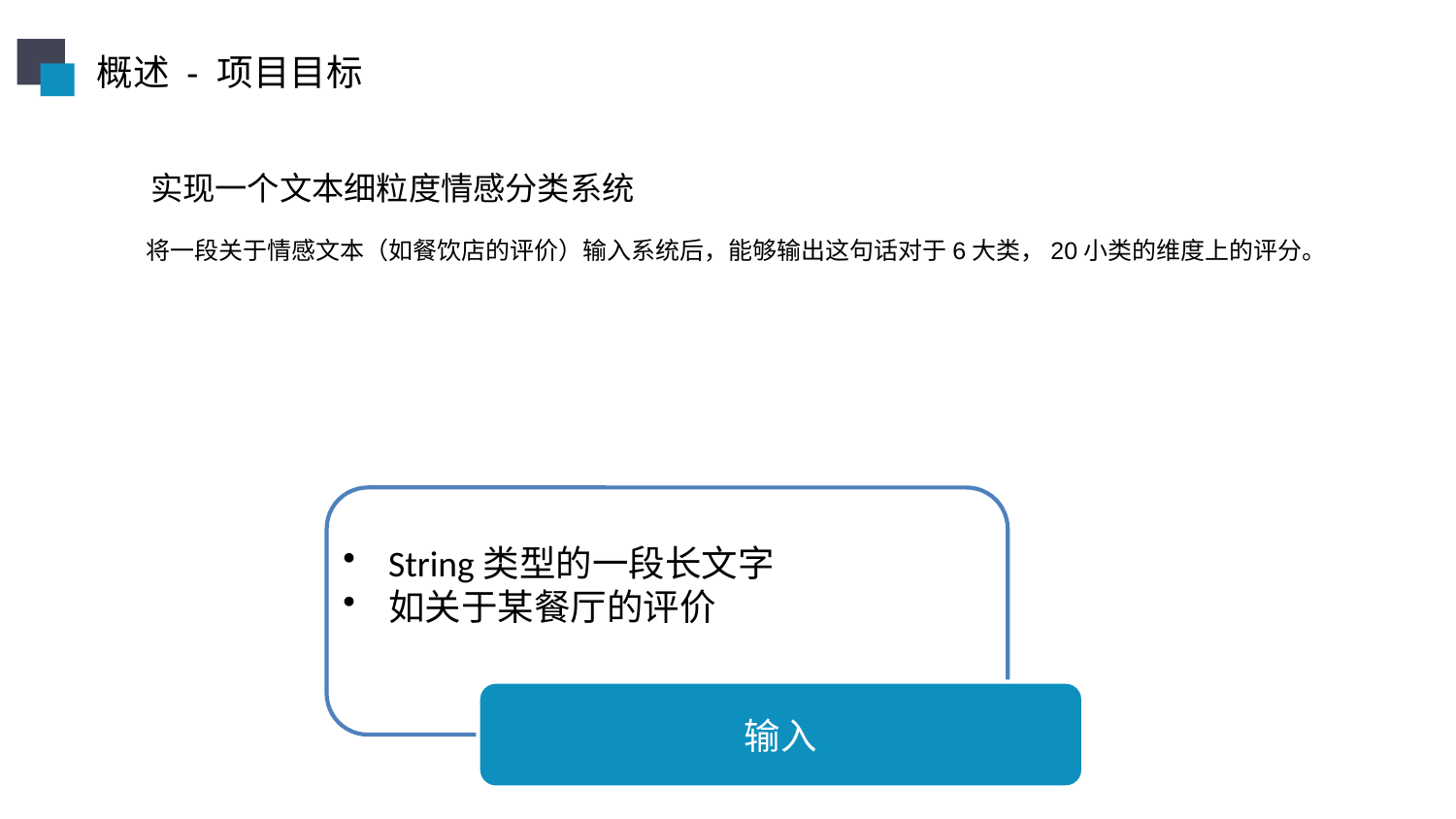

概述 - 项目目标
实现一个文本细粒度情感分类系统
将一段关于情感文本（如餐饮店的评价）输入系统后，能够输出这句话对于6大类，20小类的维度上的评分。
输入
String类型的一段长文字
输出
如关于某餐厅的评价